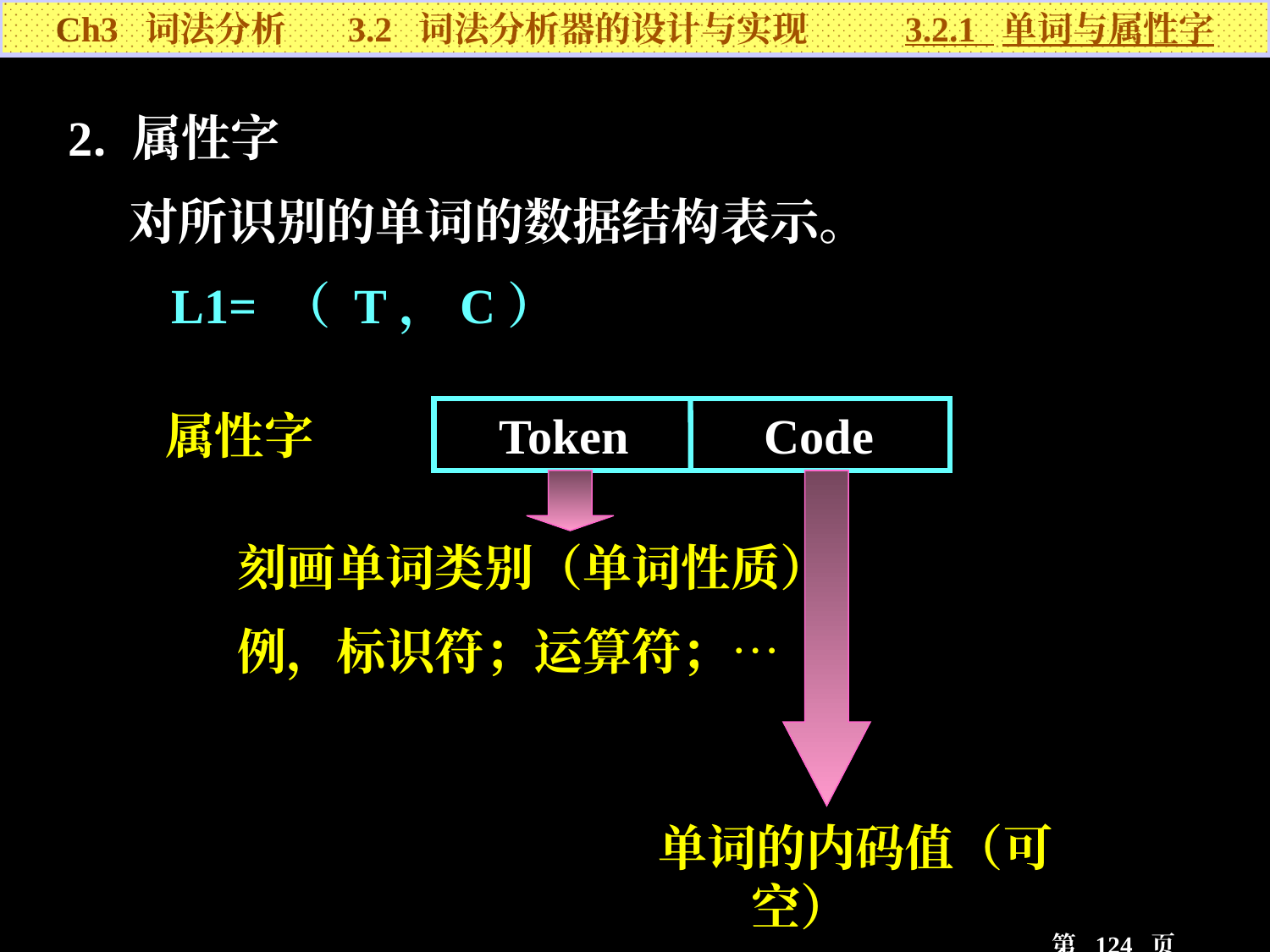

Ch3  词法分析      3.2  词法分析器的设计与实现          3.2.1  单词与属性字
2. 属性字
    对所识别的单词的数据结构表示。
        L1= （ T，C）
       属性字
     Token           Code

 刻画单词类别（单词性质）
 例，标识符；运算符；…
        单词的内码值（可空）